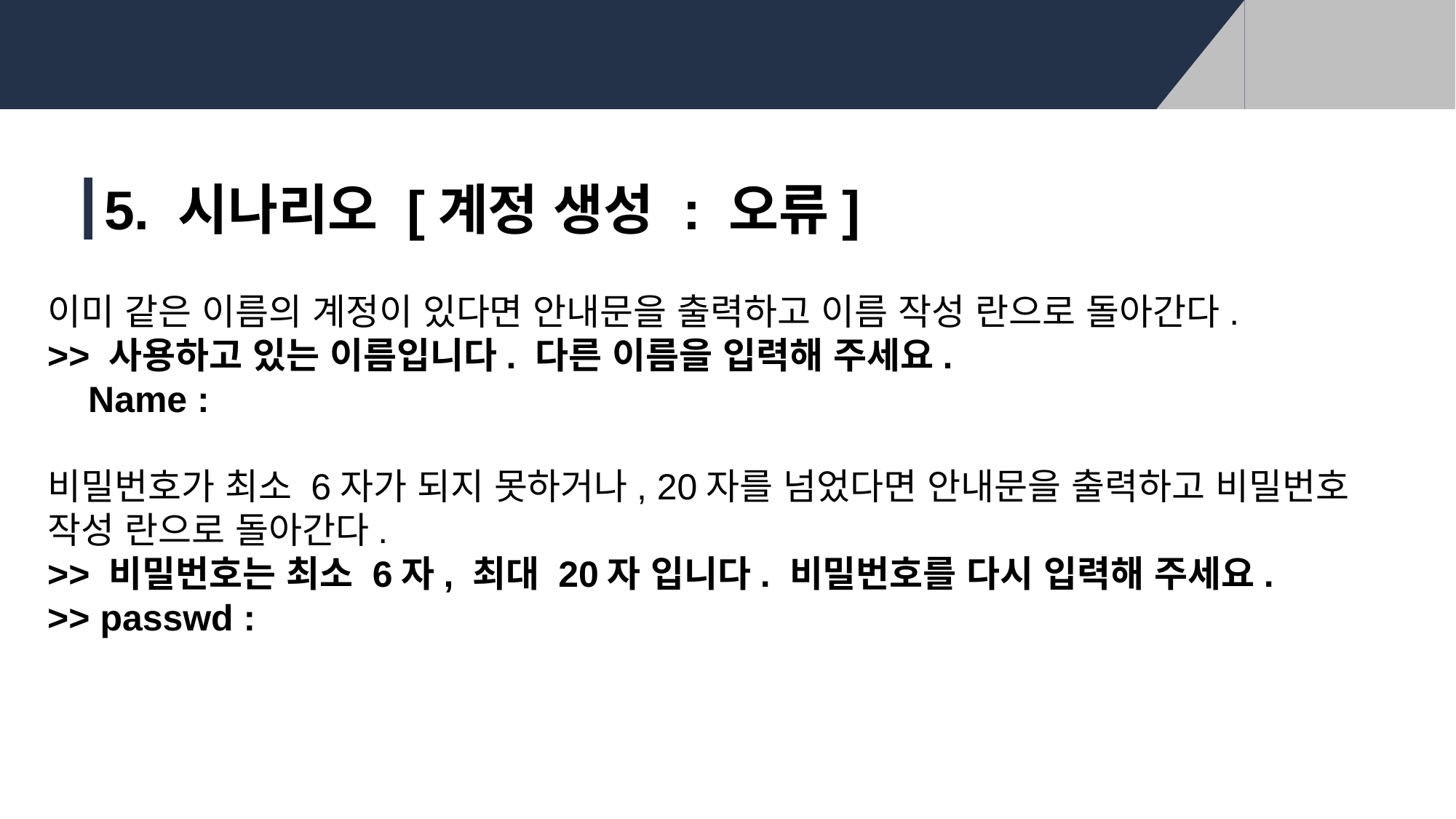

5. 시나리오 [계정 생성 : 오류]

이미 같은 이름의 계정이 있다면 안내문을 출력하고 이름 작성 란으로 돌아간다.
>> 사용하고 있는 이름입니다. 다른 이름을 입력해 주세요.
    Name :
비밀번호가 최소 6자가 되지 못하거나, 20자를 넘었다면 안내문을 출력하고 비밀번호 작성 란으로 돌아간다.
>> 비밀번호는 최소 6자, 최대 20자 입니다. 비밀번호를 다시 입력해 주세요.
>> passwd :